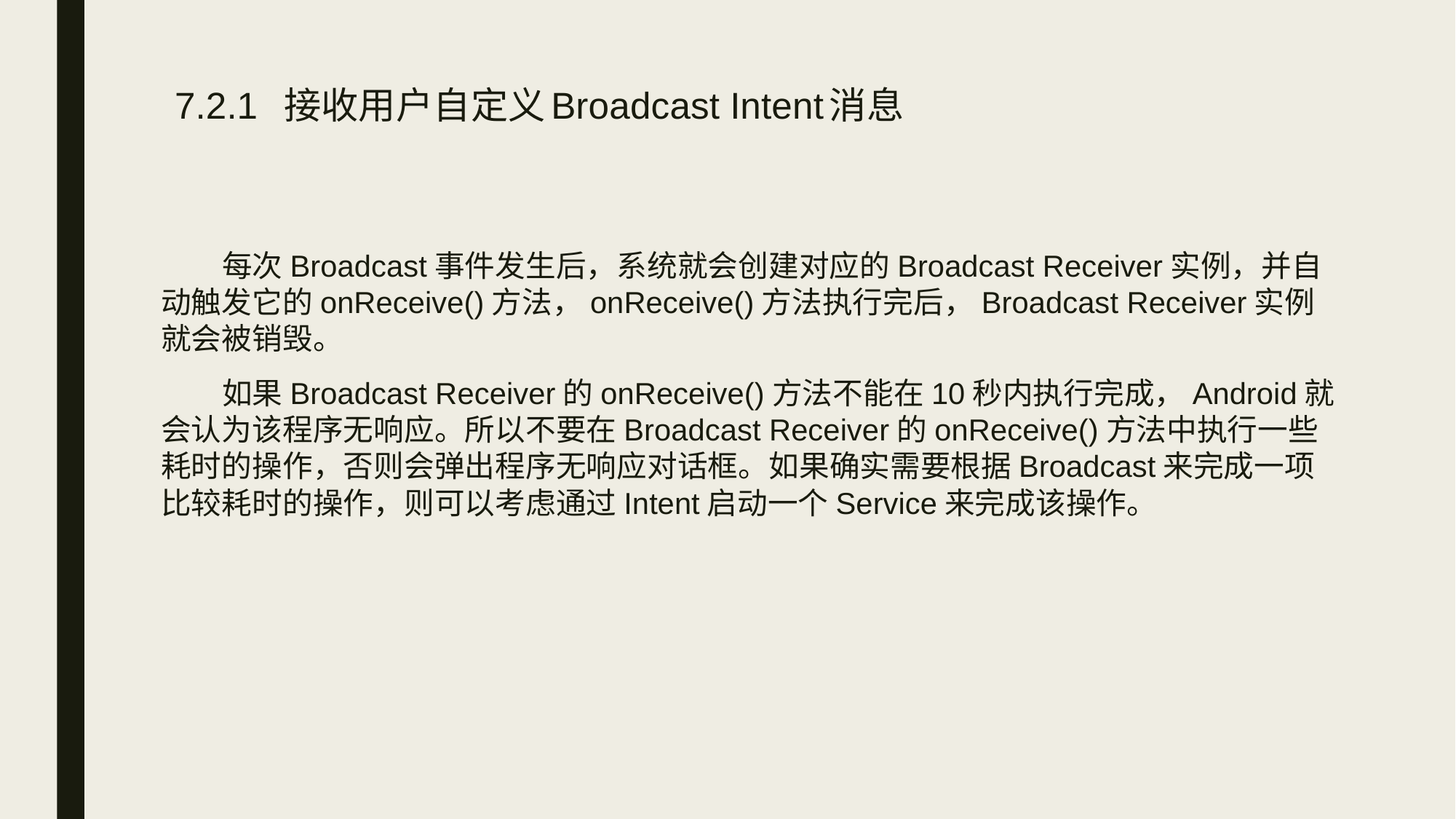

# 7.2.1  接收用户自定义Broadcast Intent消息
        每次Broadcast事件发生后，系统就会创建对应的Broadcast Receiver实例，并自动触发它的onReceive()方法，onReceive()方法执行完后，Broadcast Receiver实例就会被销毁。
        如果Broadcast Receiver的onReceive()方法不能在10秒内执行完成，Android就会认为该程序无响应。所以不要在Broadcast Receiver的onReceive()方法中执行一些耗时的操作，否则会弹出程序无响应对话框。如果确实需要根据Broadcast来完成一项比较耗时的操作，则可以考虑通过Intent启动一个Service来完成该操作。